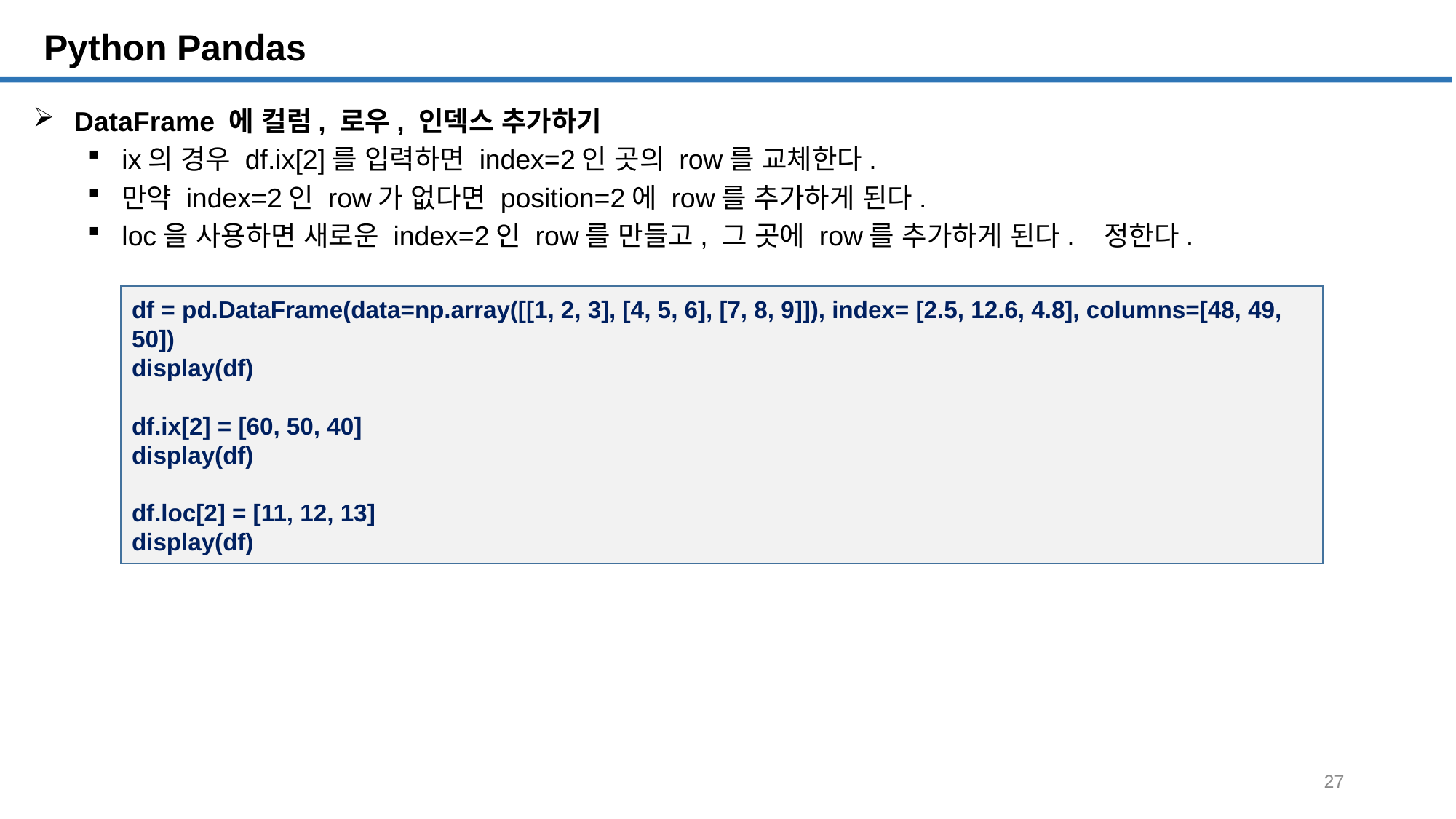

SQL 튜닝 개요
# Python Pandas

DataFrame 에 컬럼, 로우, 인덱스 추가하기
ix의 경우 df.ix[2]를 입력하면 index=2인 곳의 row를 교체한다.
만약 index=2인 row가 없다면 position=2에 row를 추가하게 된다.
loc을 사용하면 새로운 index=2인 row를 만들고, 그 곳에 row를 추가하게 된다.   정한다.
df = pd.DataFrame(data=np.array([[1, 2, 3], [4, 5, 6], [7, 8, 9]]), index= [2.5, 12.6, 4.8], columns=[48, 49, 50])
display(df)

df.ix[2] = [60, 50, 40]
display(df)

df.loc[2] = [11, 12, 13]
display(df)
27